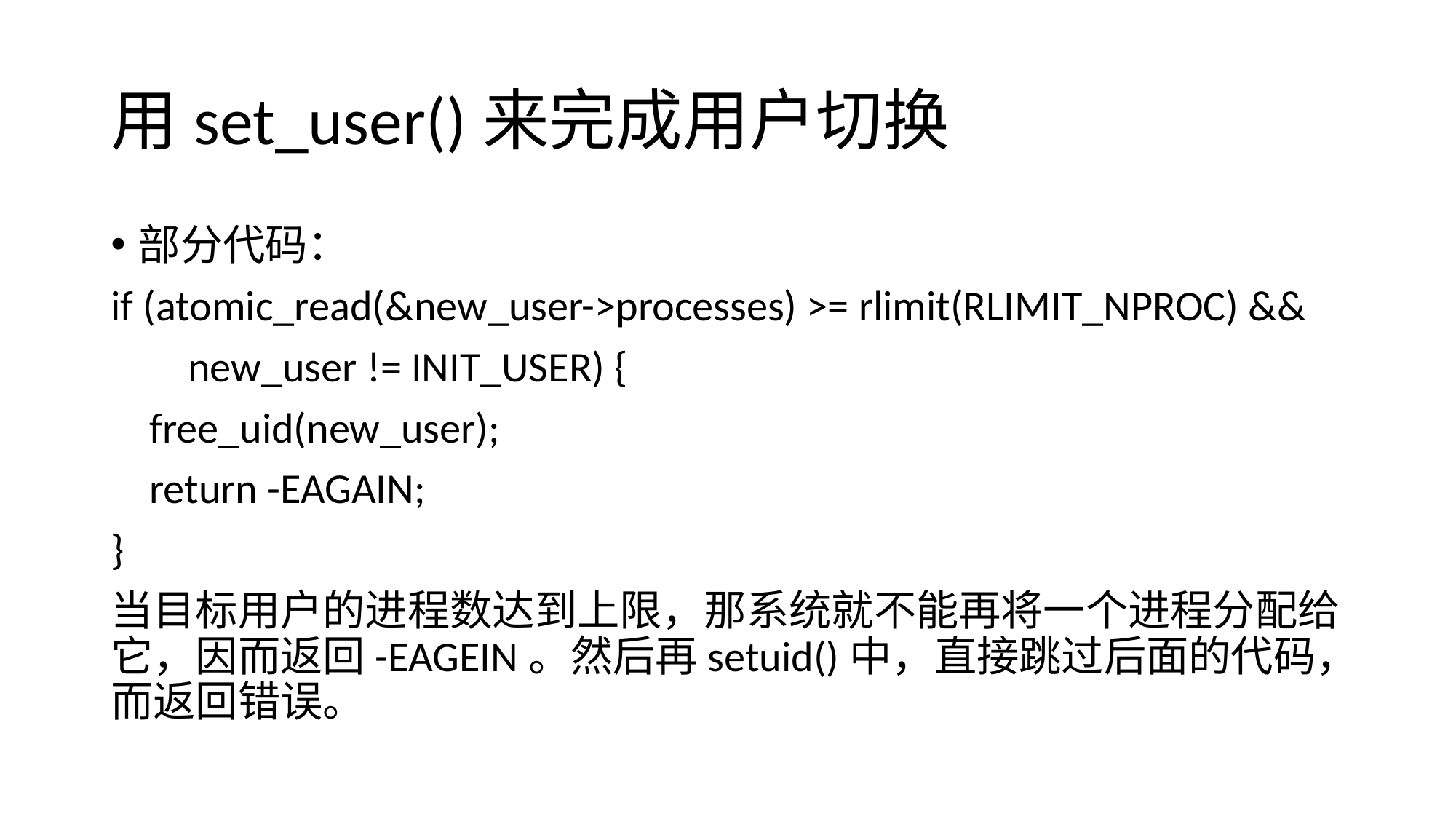

# 用set_user()来完成用户切换
部分代码：
if (atomic_read(&new_user->processes) >= rlimit(RLIMIT_NPROC) &&
        new_user != INIT_USER) {
    free_uid(new_user);
    return -EAGAIN;
}
当目标用户的进程数达到上限，那系统就不能再将一个进程分配给它，因而返回-EAGEIN。然后再setuid()中，直接跳过后面的代码，而返回错误。